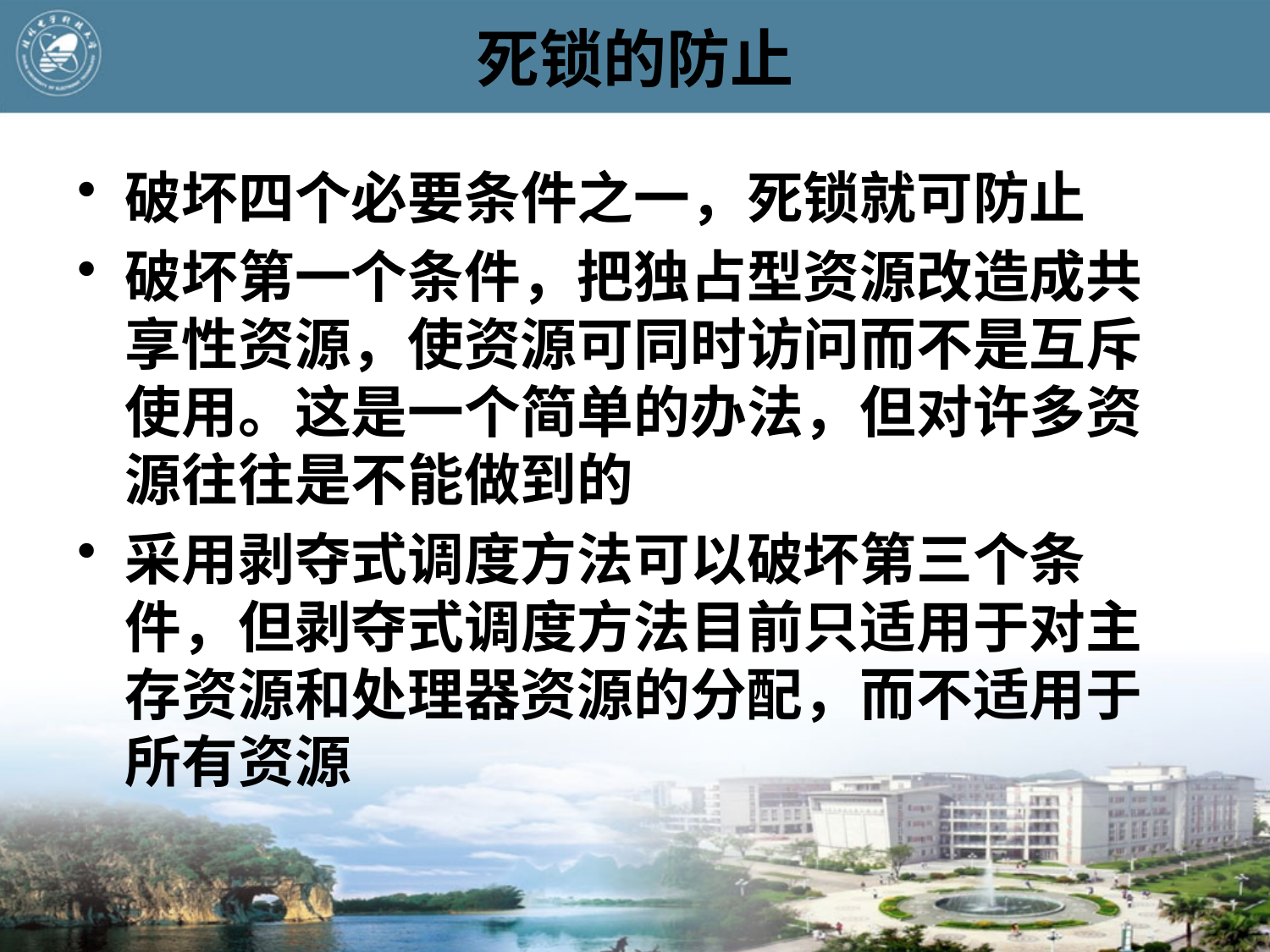

# 死锁的防止
破坏四个必要条件之一，死锁就可防止
破坏第一个条件，把独占型资源改造成共享性资源，使资源可同时访问而不是互斥使用。这是一个简单的办法，但对许多资源往往是不能做到的
采用剥夺式调度方法可以破坏第三个条件，但剥夺式调度方法目前只适用于对主存资源和处理器资源的分配，而不适用于所有资源